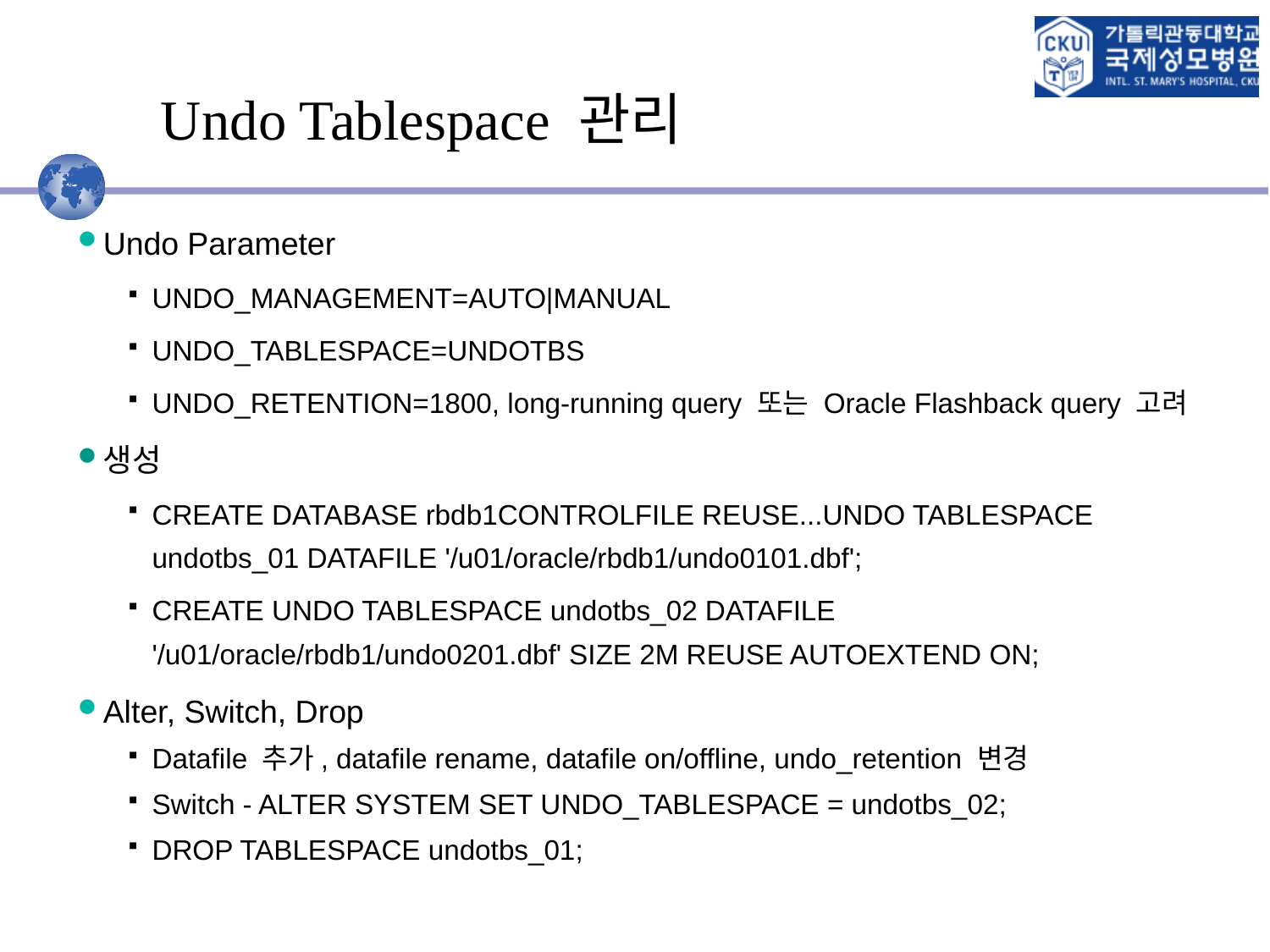

# Undo Tablespace 관리
Undo Parameter
UNDO_MANAGEMENT=AUTO|MANUAL
UNDO_TABLESPACE=UNDOTBS
UNDO_RETENTION=1800, long-running query 또는 Oracle Flashback query 고려
생성
CREATE DATABASE rbdb1CONTROLFILE REUSE...UNDO TABLESPACE undotbs_01 DATAFILE '/u01/oracle/rbdb1/undo0101.dbf';
CREATE UNDO TABLESPACE undotbs_02 DATAFILE '/u01/oracle/rbdb1/undo0201.dbf' SIZE 2M REUSE AUTOEXTEND ON;
Alter, Switch, Drop
Datafile 추가, datafile rename, datafile on/offline, undo_retention 변경
Switch - ALTER SYSTEM SET UNDO_TABLESPACE = undotbs_02;
DROP TABLESPACE undotbs_01;